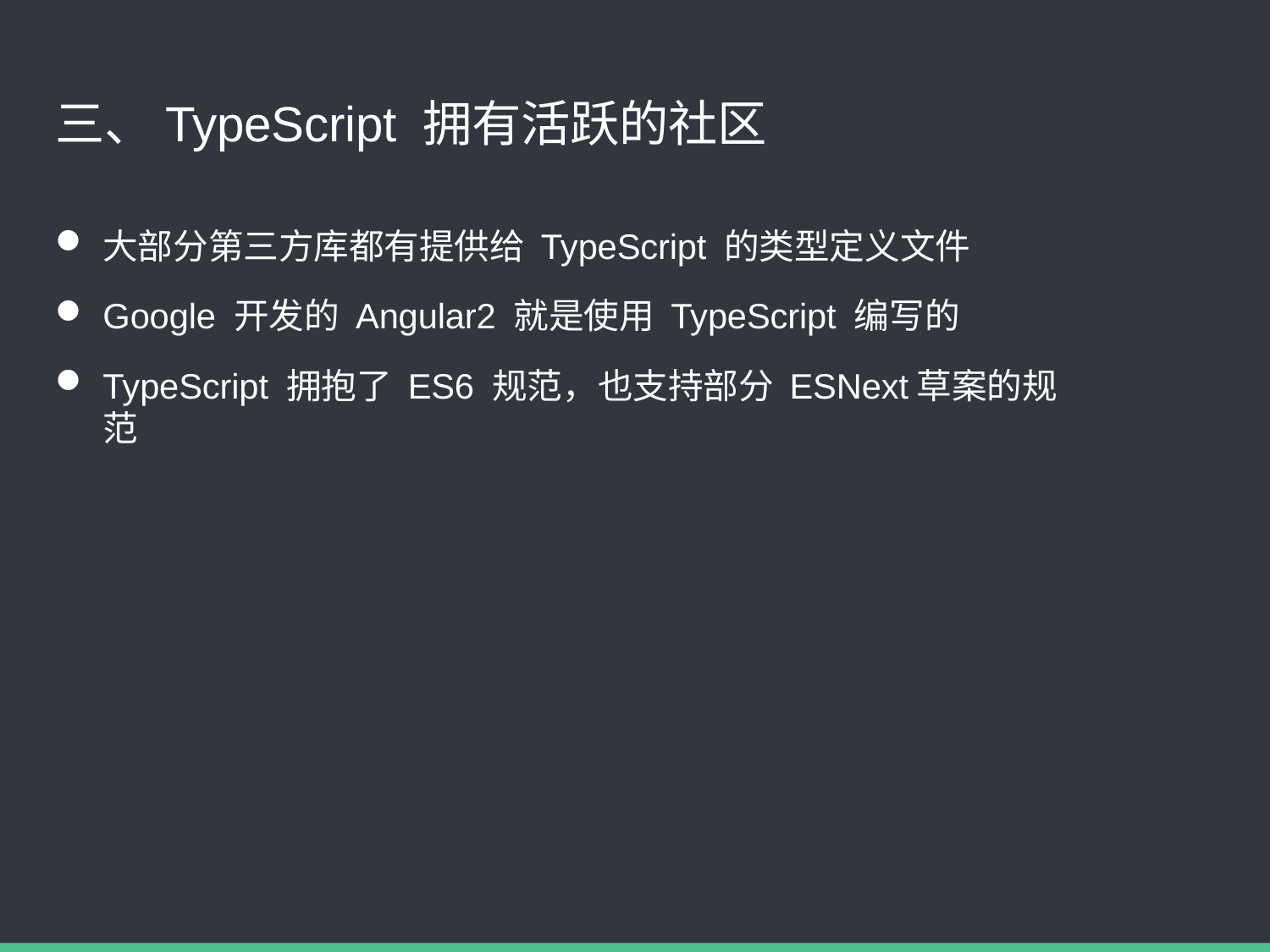

# 三、TypeScript 拥有活跃的社区
大部分第三方库都有提供给 TypeScript 的类型定义文件
Google 开发的 Angular2 就是使用 TypeScript 编写的
TypeScript 拥抱了 ES6 规范，也支持部分 ESNext草案的规范